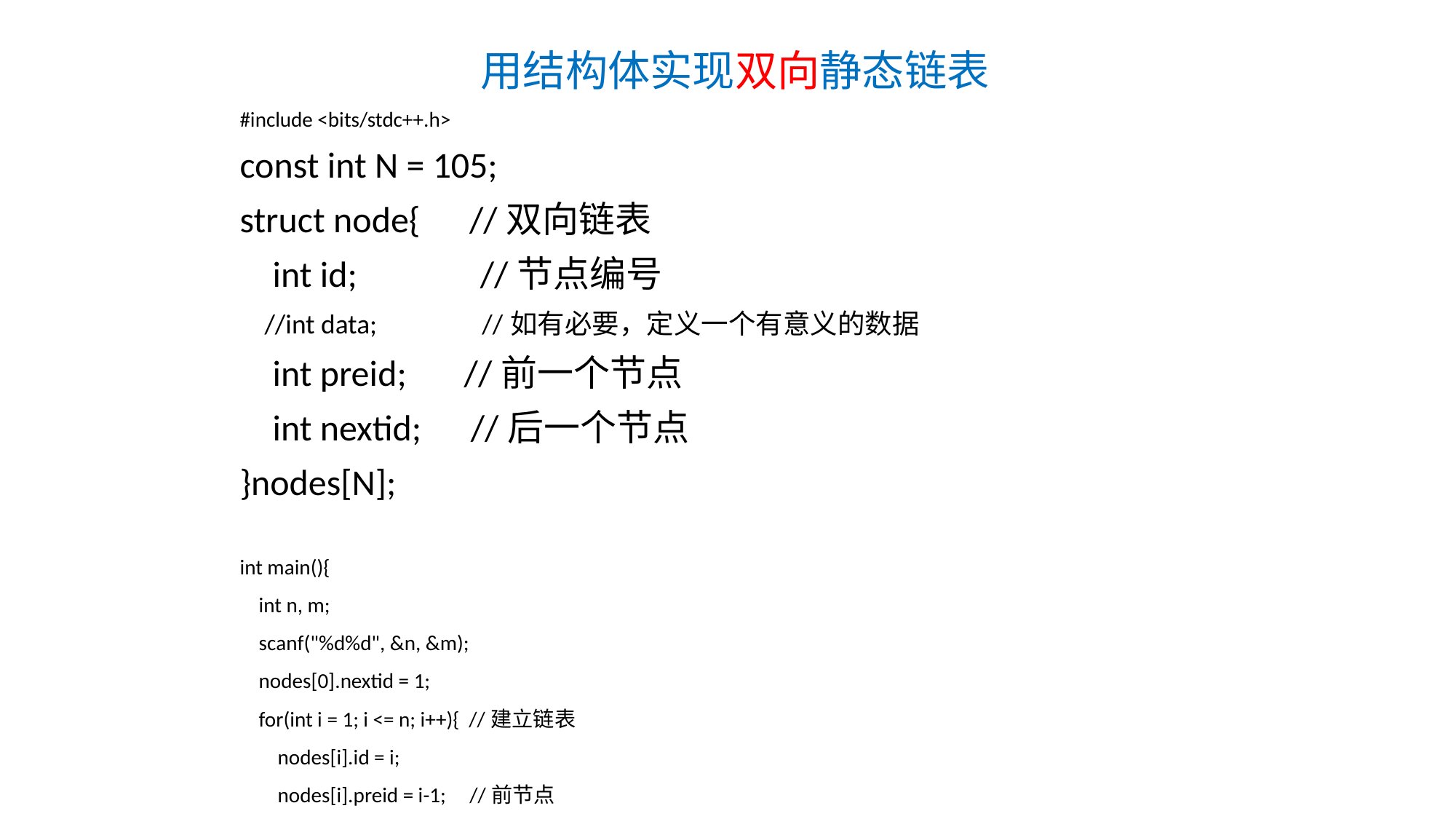

# 用结构体实现双向静态链表
#include <bits/stdc++.h>
const int N = 105;
struct node{      //双向链表
    int id;               //节点编号
    //int data;                 //如有必要，定义一个有意义的数据
    int preid;       //前一个节点
    int nextid;      //后一个节点
}nodes[N];

int main(){
    int n, m;
    scanf("%d%d", &n, &m);
    nodes[0].nextid = 1;
    for(int i = 1; i <= n; i++){  //建立链表
        nodes[i].id = i;
        nodes[i].preid = i-1;     //前节点
        nodes[i].nextid = i+1;    //后节点
    }
    nodes[n].nextid = 1;          //循环链表：尾指向头
    nodes[1].preid = n;           //循环链表：头指向尾

    int now = 1;                  //从第1个开始
    while((n--) >1){
        for(int i = 1; i < m; i++)     //数到m，停下
            now = nodes[now].nextid;
        printf("%d ", nodes[now].id);  //打印，后面带空格

        int prev = nodes[now].preid;
        int next = nodes[now].nextid;
        nodes[prev].nextid = nodes[now].nextid;  //删除now
        nodes[next].preid = nodes[now].preid;
        now = next;                    //新的开始
    }
    printf("%d", nodes[now].nextid);   //打印最后一个，后面不带空格
    return 0;
}